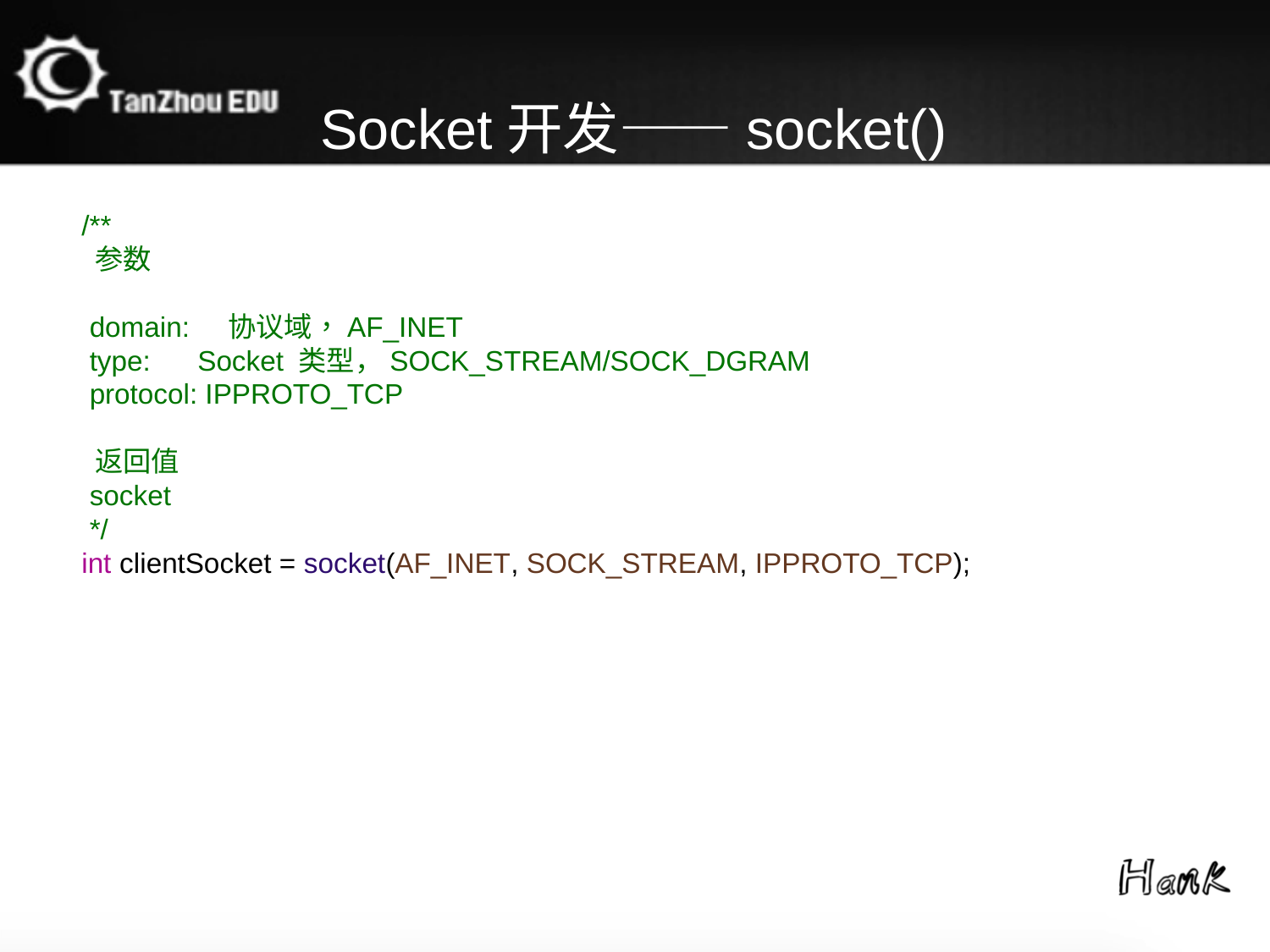

Socket开发——socket()
/**
 参数

 domain:    协议域，AF_INET
 type:      Socket 类型，SOCK_STREAM/SOCK_DGRAM
 protocol: IPPROTO_TCP

 返回值
 socket
 */
int clientSocket = socket(AF_INET, SOCK_STREAM, IPPROTO_TCP);